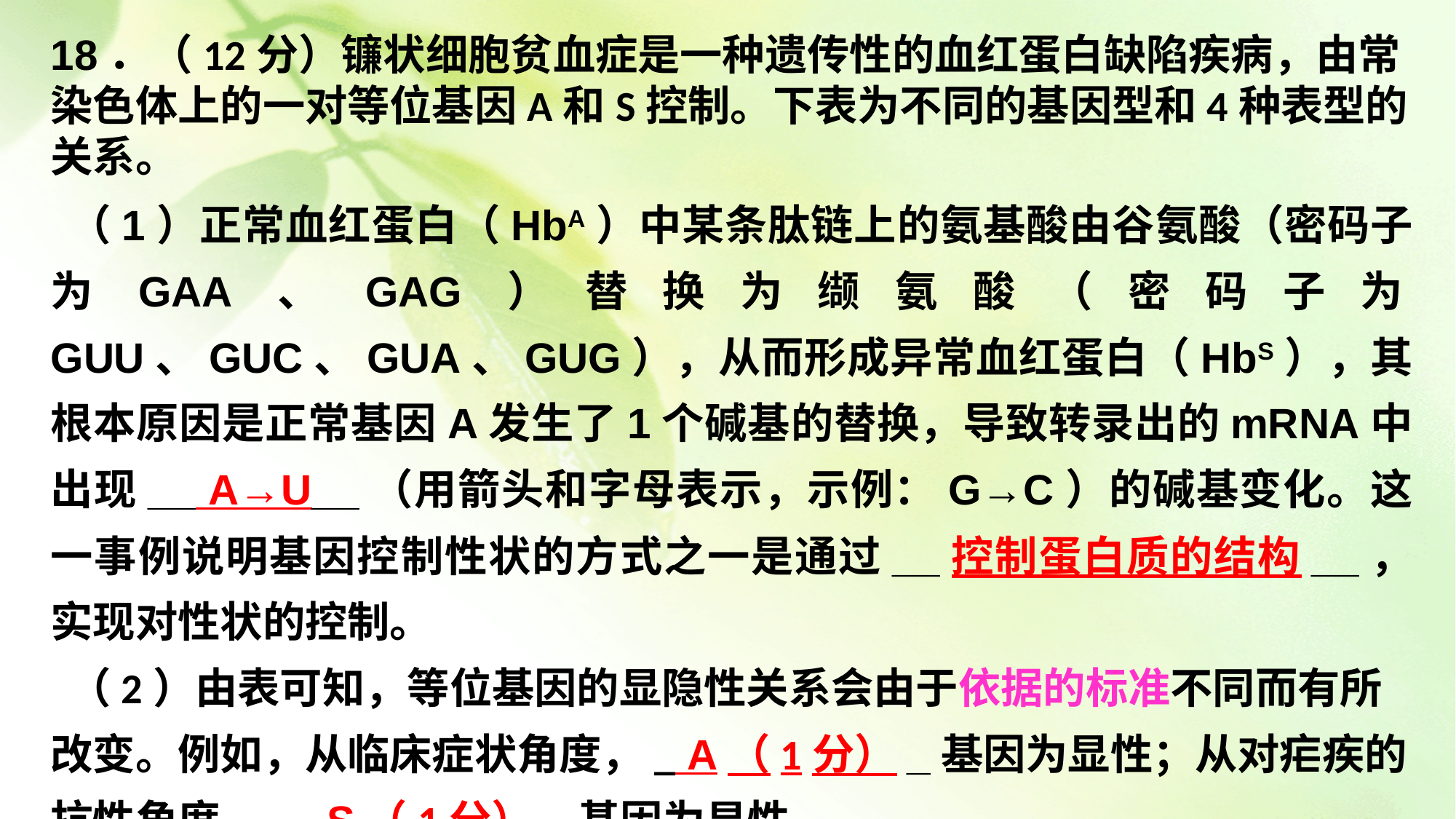

18．（12分）镰状细胞贫血症是一种遗传性的血红蛋白缺陷疾病，由常染色体上的一对等位基因A和S控制。下表为不同的基因型和4种表型的关系。
（1）正常血红蛋白（HbA）中某条肽链上的氨基酸由谷氨酸（密码子为GAA、GAG）替换为缬氨酸（密码子为GUU、GUC、GUA、GUG），从而形成异常血红蛋白（HbS），其根本原因是正常基因A发生了1个碱基的替换，导致转录出的mRNA中出现__ A→U__（用箭头和字母表示，示例：G→C）的碱基变化。这一事例说明基因控制性状的方式之一是通过__控制蛋白质的结构__，实现对性状的控制。
（2）由表可知，等位基因的显隐性关系会由于依据的标准不同而有所改变。例如，从临床症状角度，_ A（1分）_基因为显性；从对疟疾的抗性角度，__ S（1分）_基因为显性。